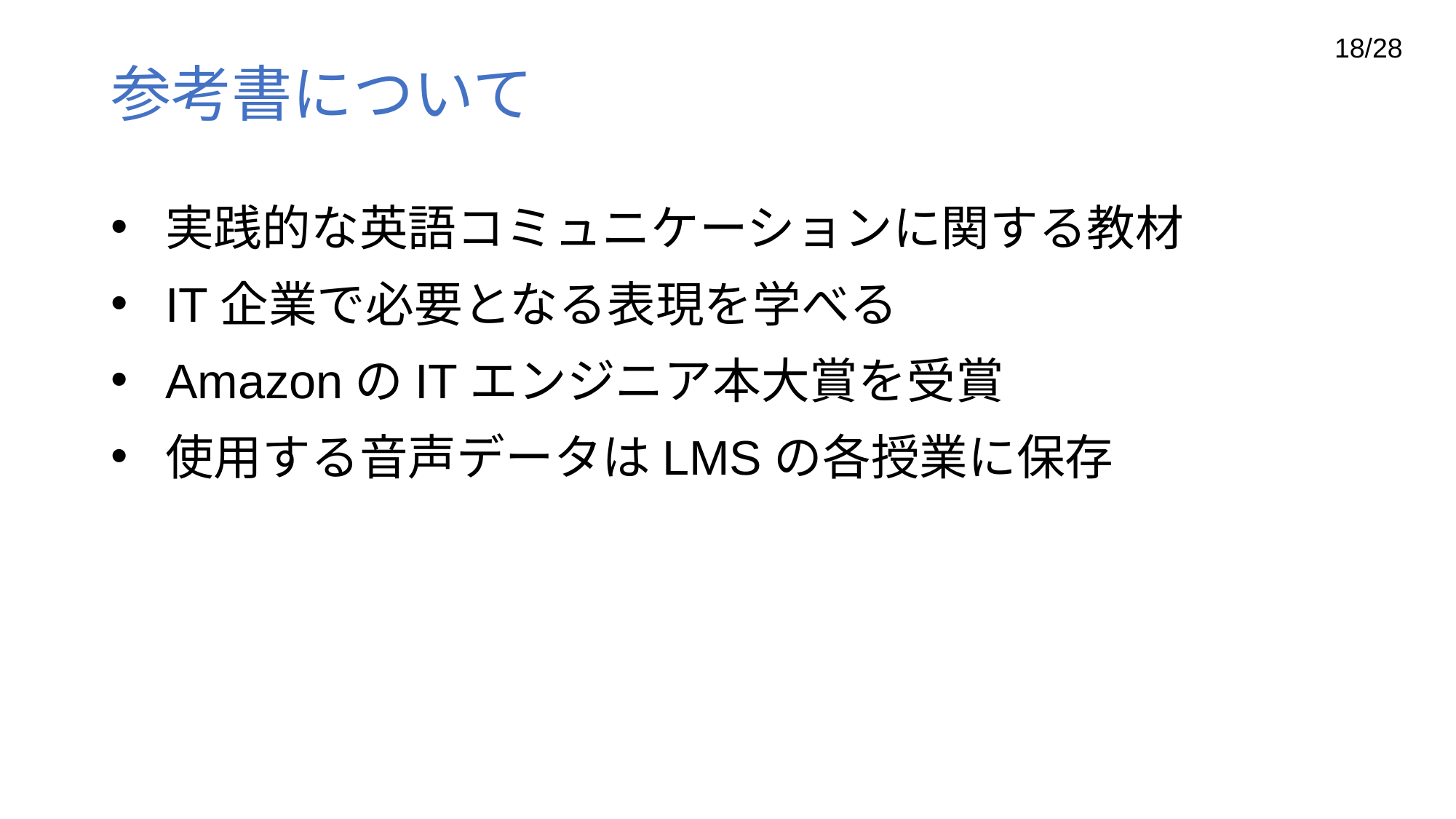

18/28
# 参考書について
実践的な英語コミュニケーションに関する教材
IT企業で必要となる表現を学べる
AmazonのITエンジニア本大賞を受賞
使用する音声データはLMSの各授業に保存